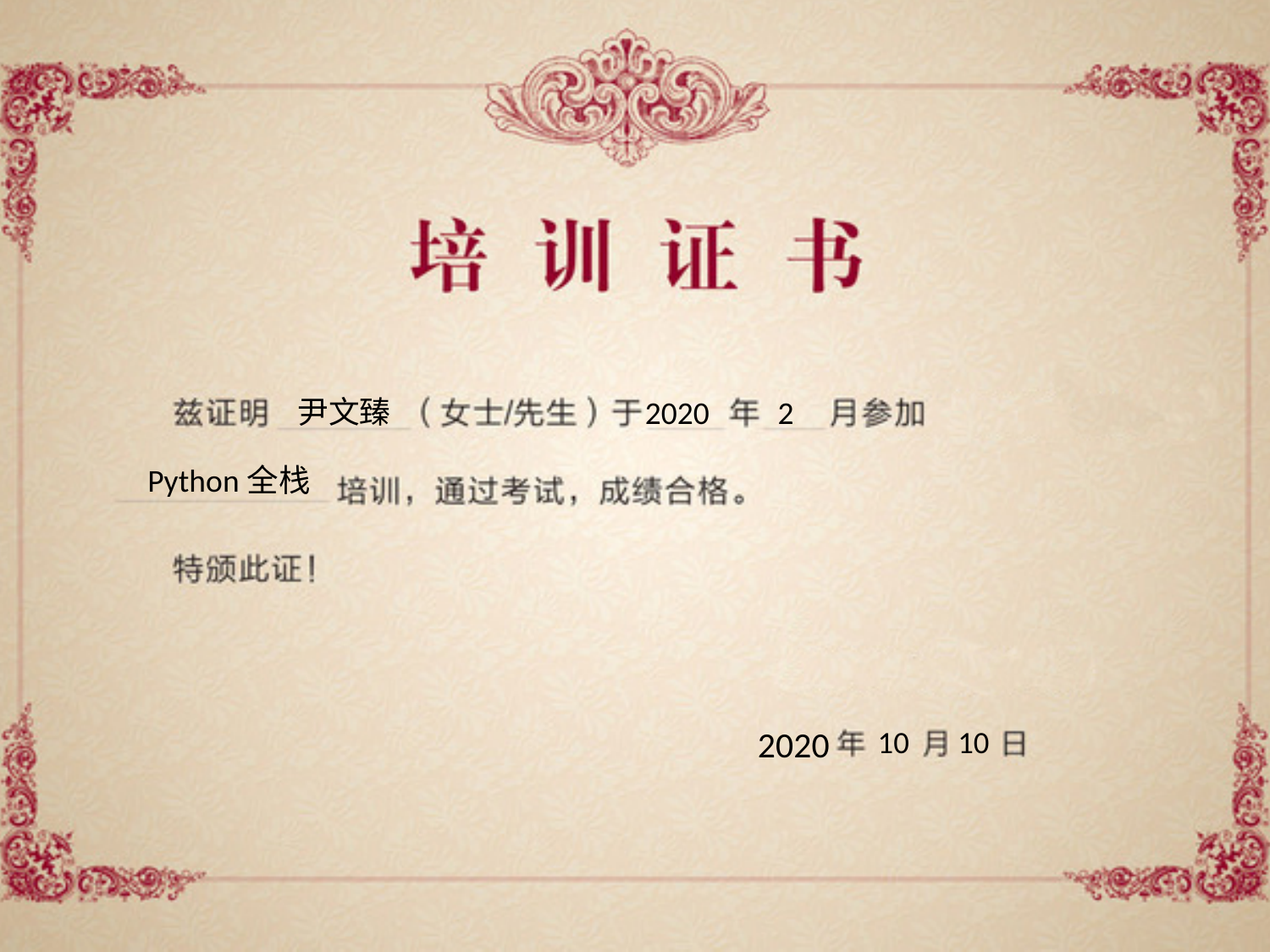

尹文臻
2020
2
Python全栈
2020
10
10